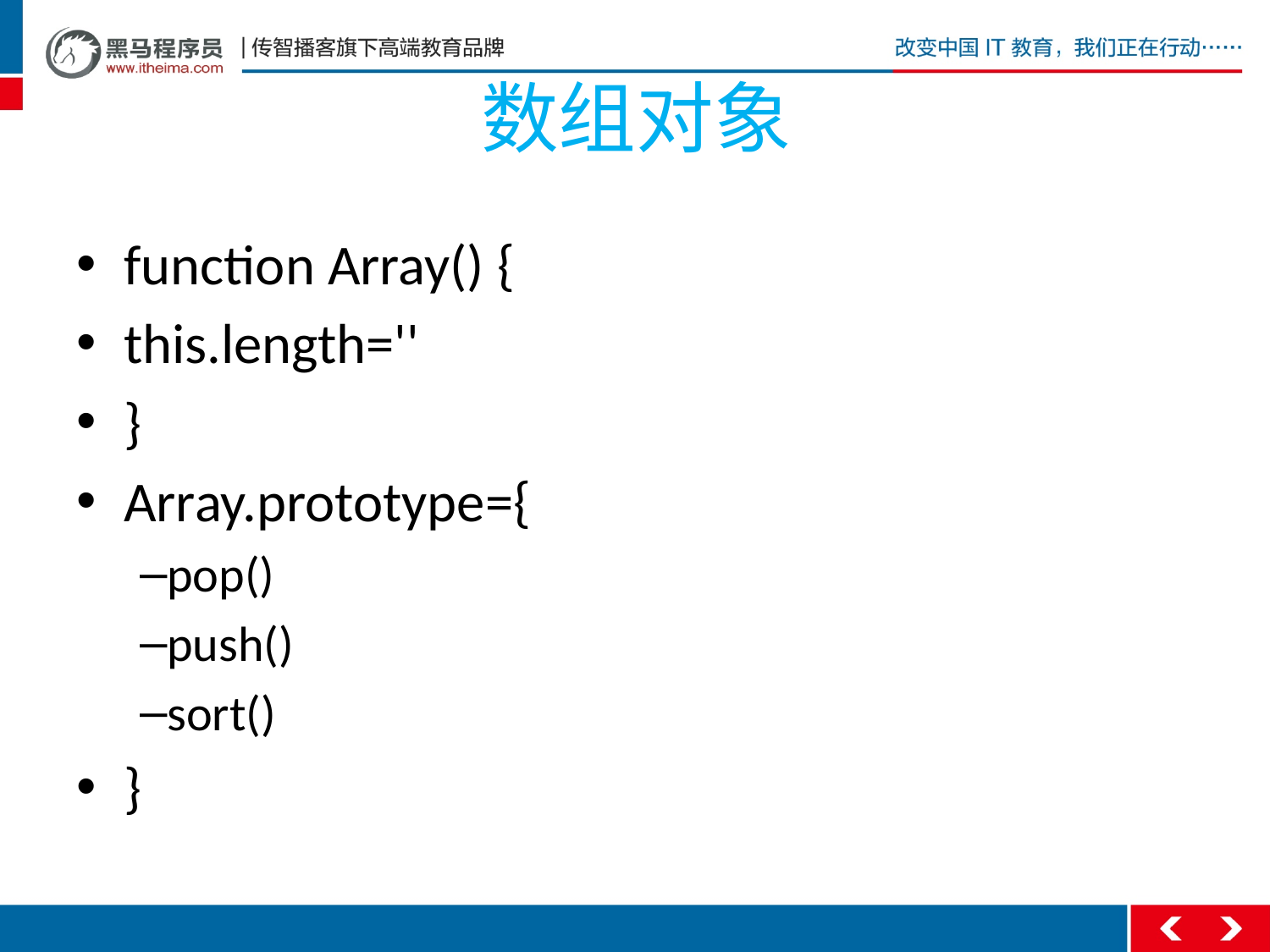

# 数组对象
function Array() {
this.length=''
}
Array.prototype={
pop()
push()
sort()
}